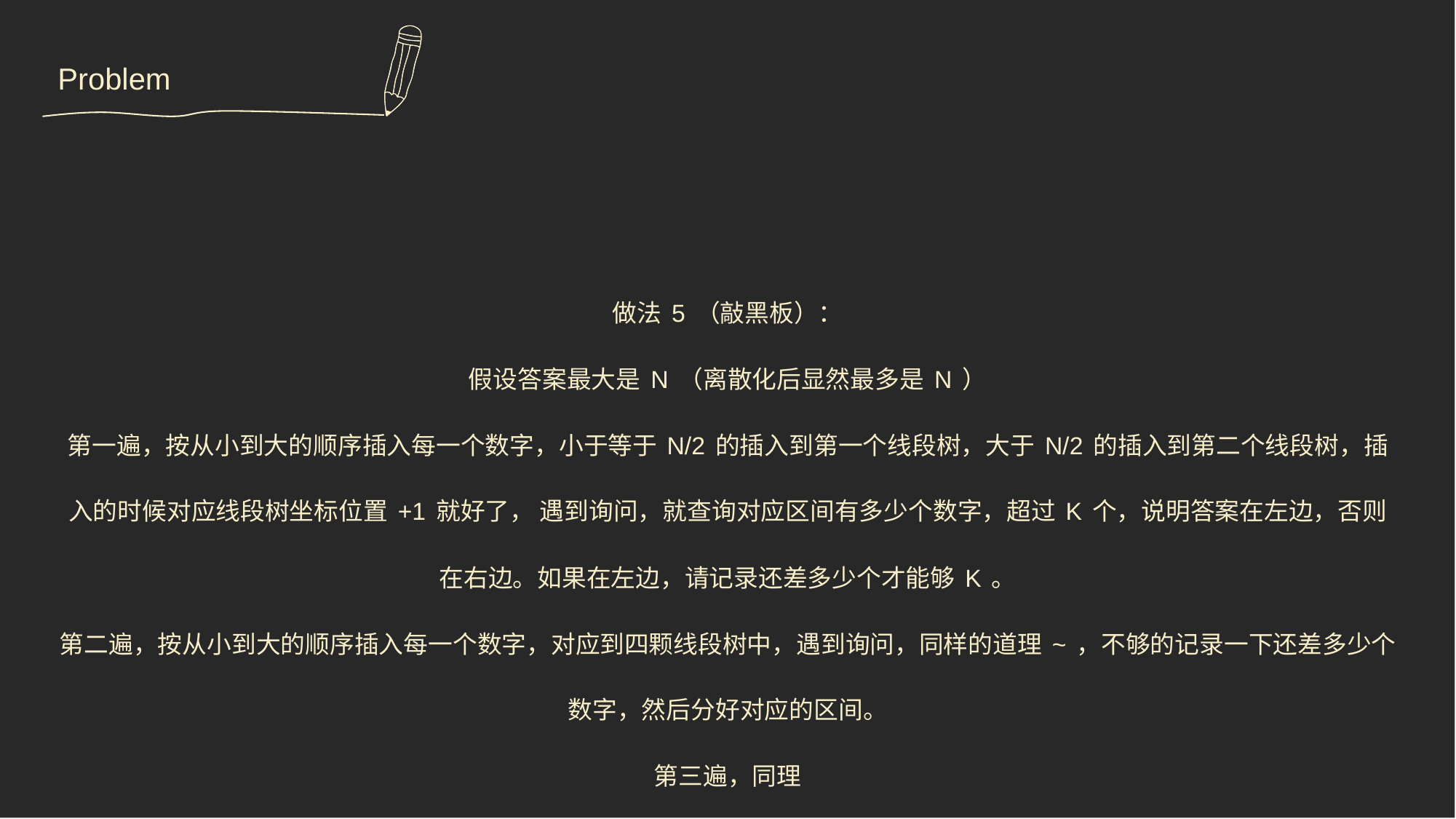

Problem

做法5（敲黑板）：
假设答案最大是N（离散化后显然最多是N）
第一遍，按从小到大的顺序插入每一个数字，小于等于N/2的插入到第一个线段树，大于N/2的插入到第二个线段树，插入的时候对应线段树坐标位置+1就好了， 遇到询问，就查询对应区间有多少个数字，超过K个，说明答案在左边，否则在右边。如果在左边，请记录还差多少个才能够K。
第二遍，按从小到大的顺序插入每一个数字，对应到四颗线段树中，遇到询问，同样的道理~，不够的记录一下还差多少个数字，然后分好对应的区间。
第三遍，同理
第四遍，同理。
。。。。
搞定。